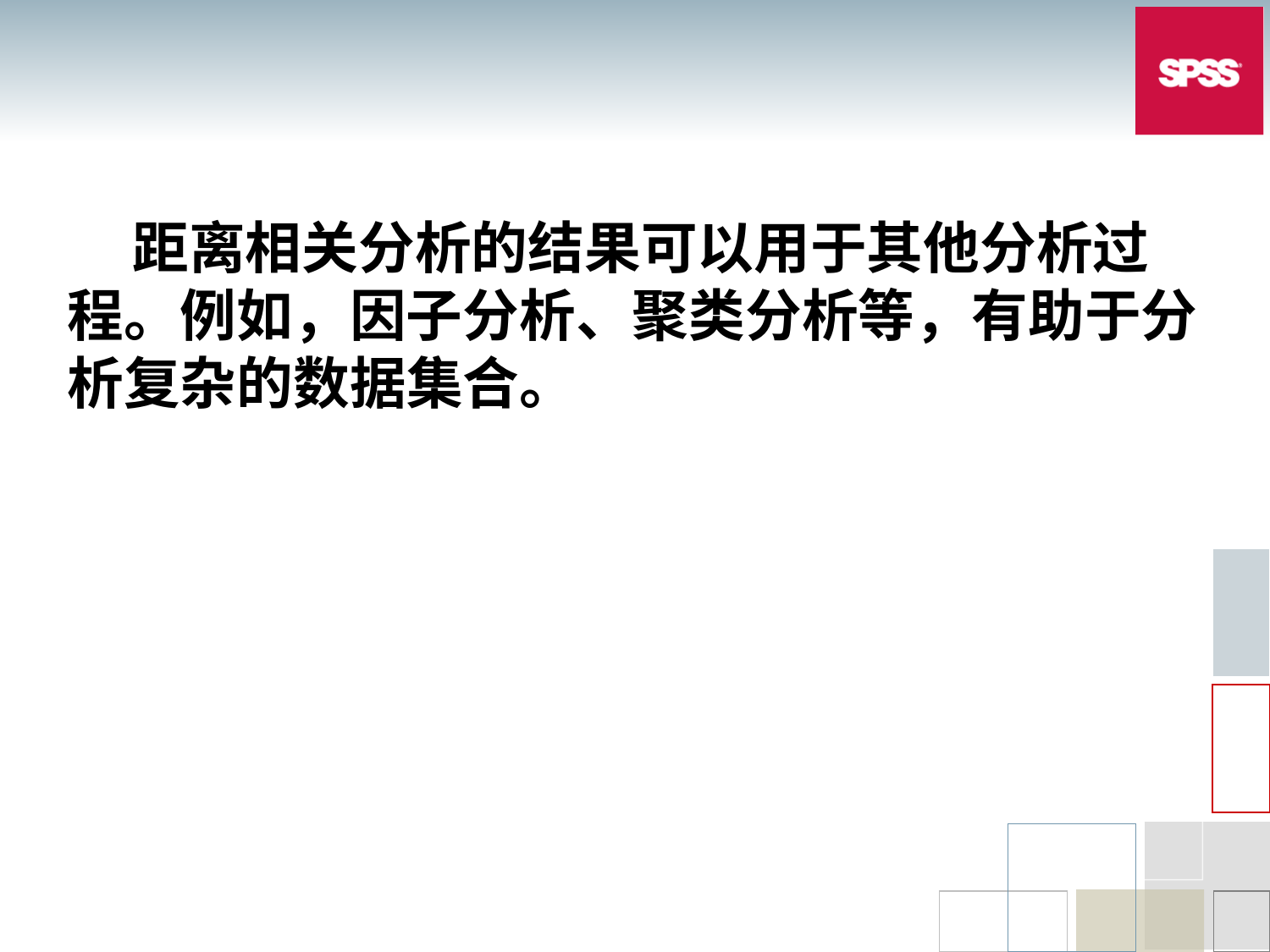

距离相关分析的结果可以用于其他分析过程。例如，因子分析、聚类分析等，有助于分析复杂的数据集合。